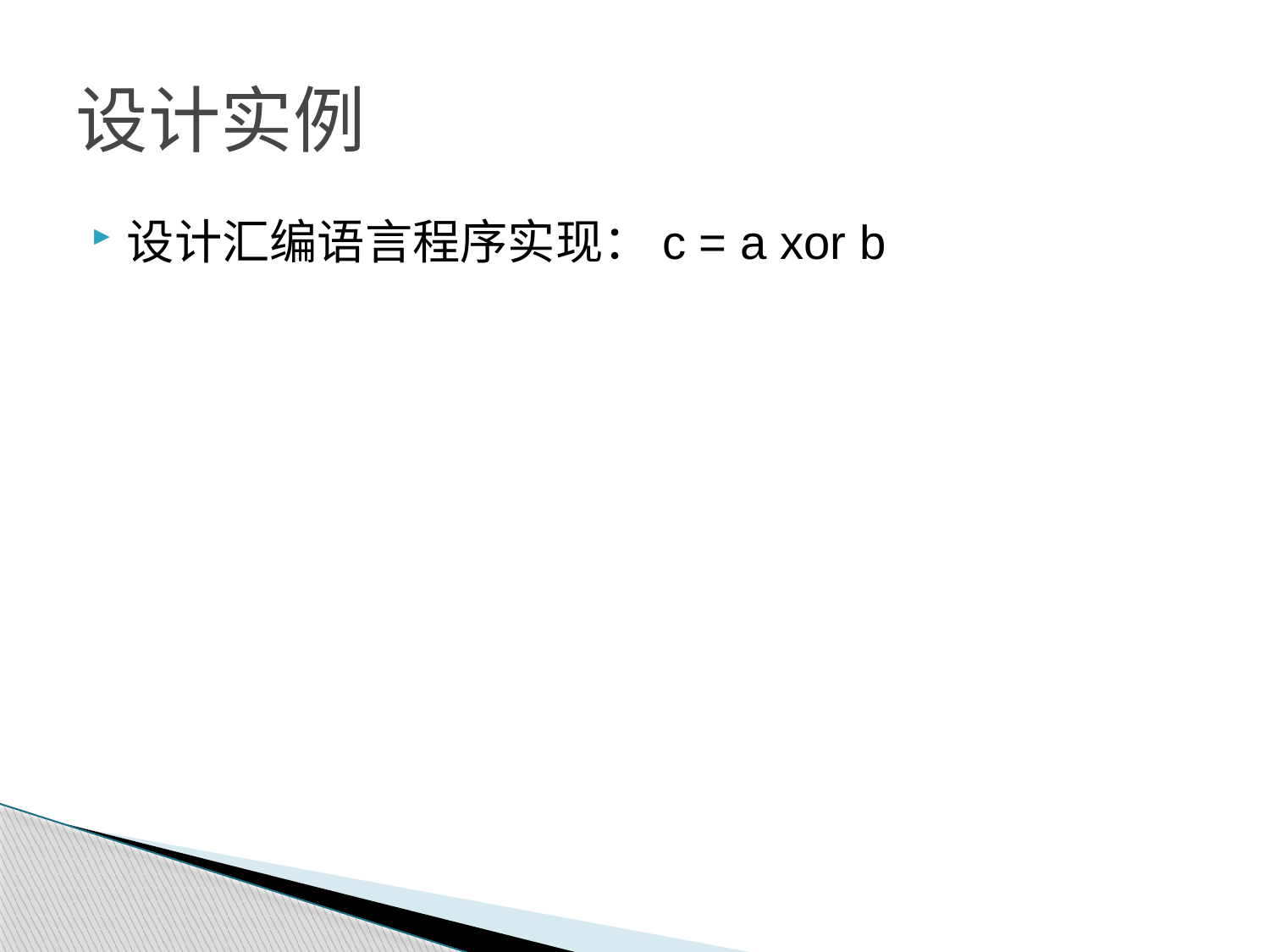

# 设计实例
设计汇编语言程序实现：c = a xor b